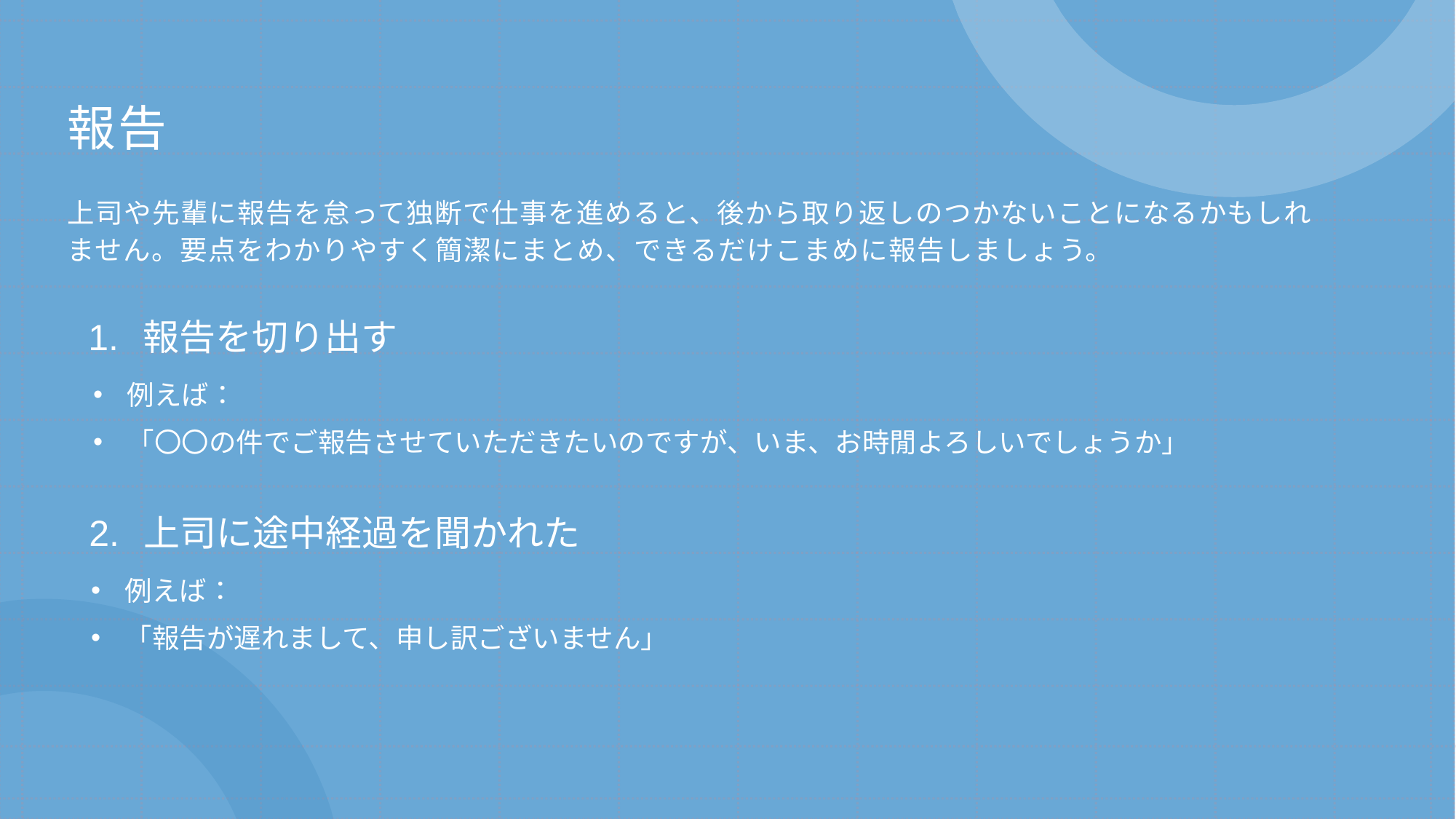

# 報告
上司や先輩に報告を怠って独断で仕事を進めると、後から取り返しのつかないことになるかもしれません。要点をわかりやすく簡潔にまとめ、できるだけこまめに報告しましょう。
報告を切り出す
例えば：
「〇〇の件でご報告させていただきたいのですが、いま、お時閒よろしいでしょうか」
上司に途中経過を聞かれた
例えば：
「報告が遅れまして、申し訳ございません」